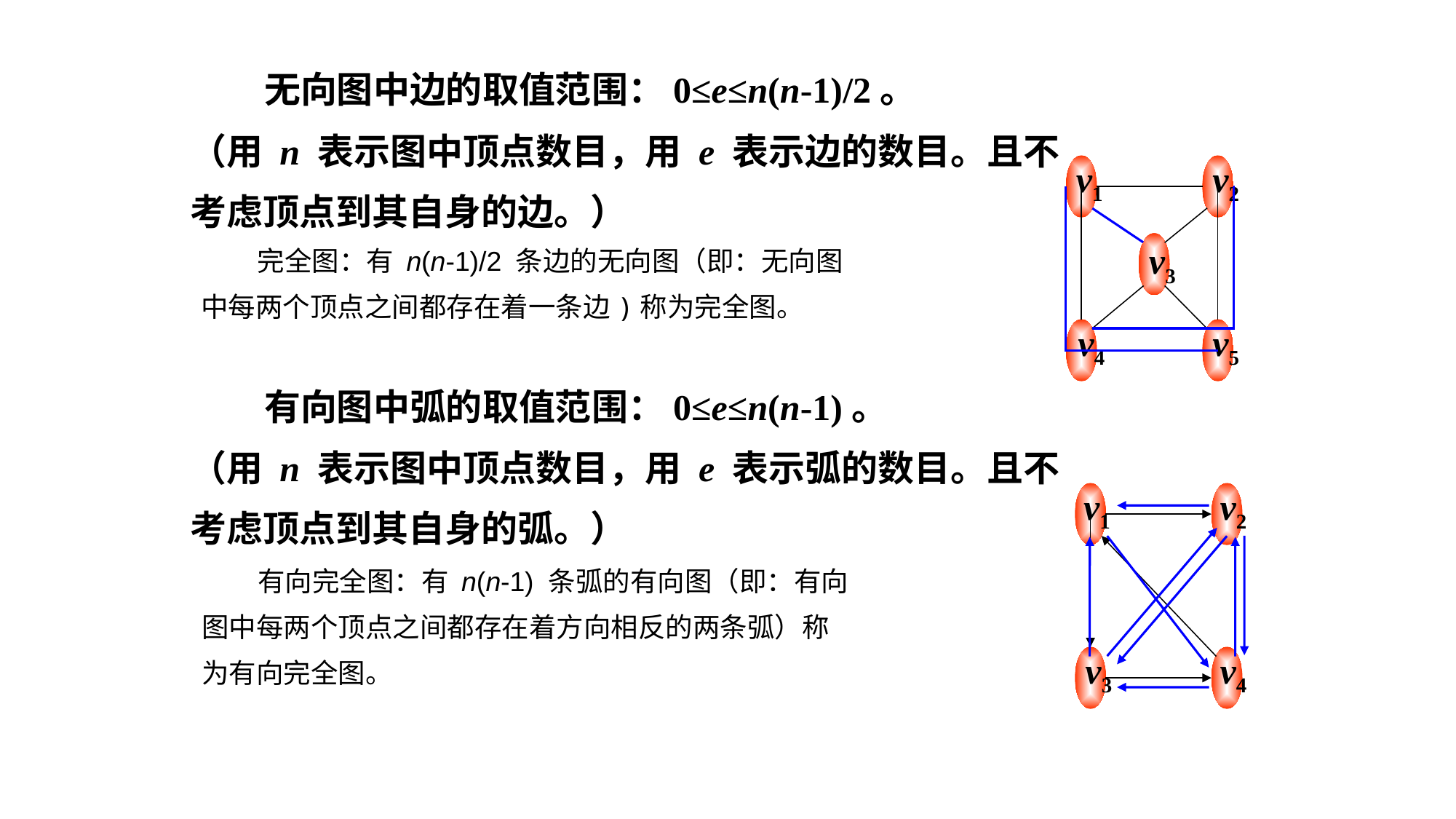

无向图中边的取值范围：0≤e≤n(n-1)/2。
（用 n 表示图中顶点数目，用 e 表示边的数目。且不
考虑顶点到其自身的边。）
v1
v2

v3

v4
v5

        完全图：有 n(n-1)/2 条边的无向图（即：无向图
中每两个顶点之间都存在着一条边)称为完全图。
        有向图中弧的取值范围：0≤e≤n(n-1)。
（用 n 表示图中顶点数目，用 e 表示弧的数目。且不
考虑顶点到其自身的弧。）

v1
v2

v3
v4

        有向完全图：有 n(n-1) 条弧的有向图（即：有向
图中每两个顶点之间都存在着方向相反的两条弧）称
为有向完全图。